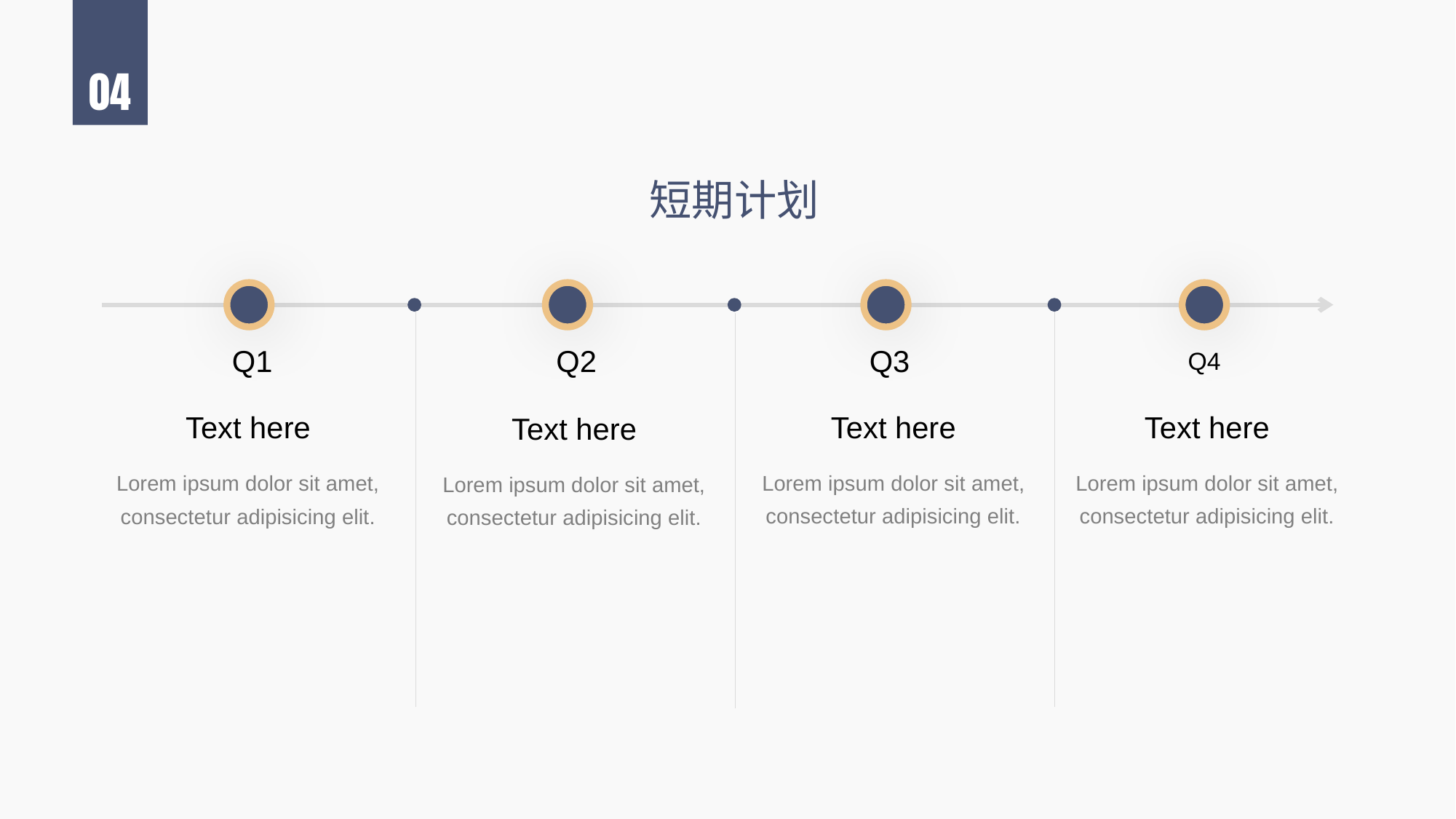

04
短期计划

Q1
Q2
Q3
Q4
Text here
Text here
Text here
Text here
Lorem ipsum dolor sit amet, consectetur adipisicing elit.
Lorem ipsum dolor sit amet, consectetur adipisicing elit.
Lorem ipsum dolor sit amet, consectetur adipisicing elit.
Lorem ipsum dolor sit amet, consectetur adipisicing elit.